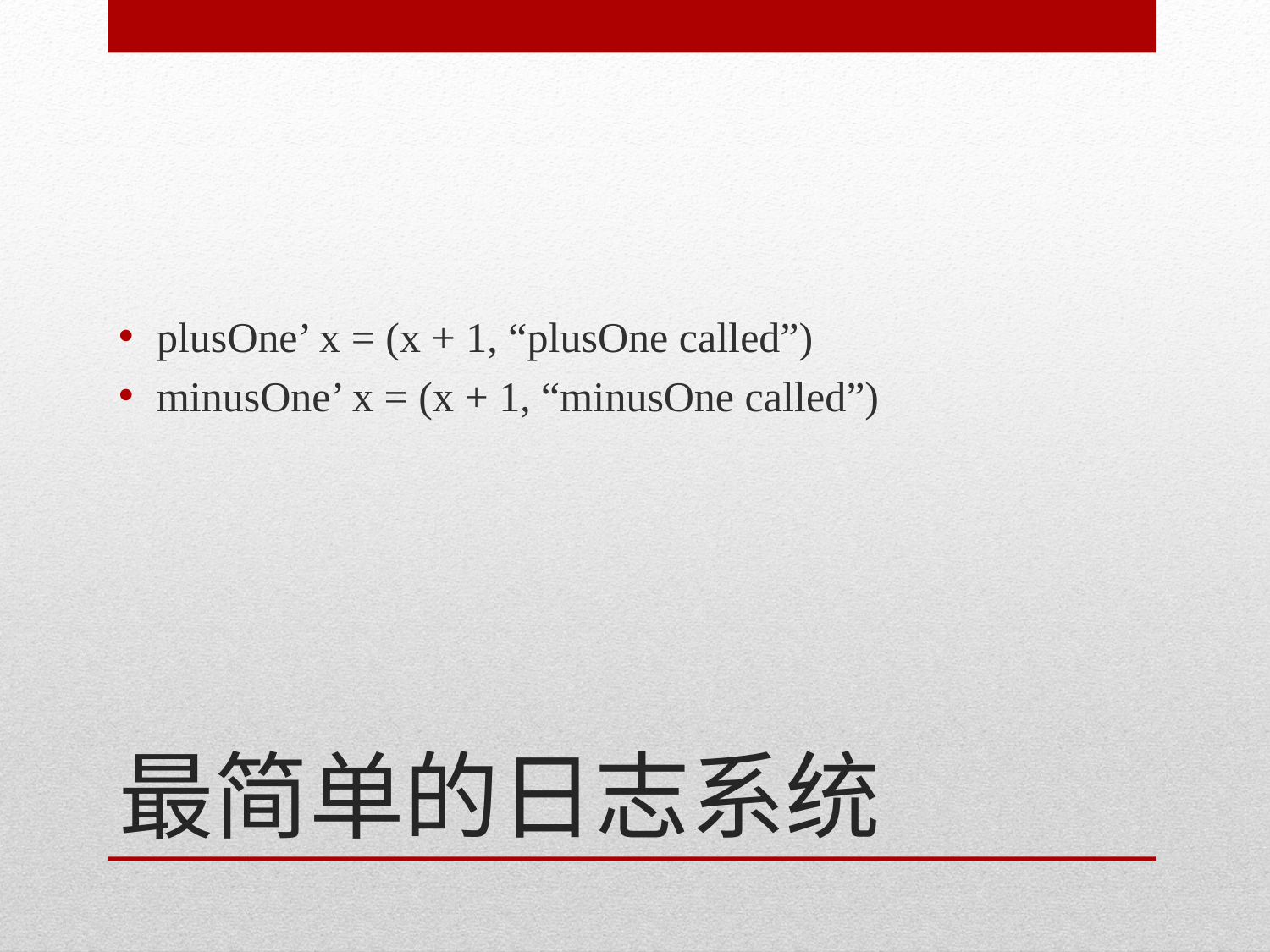

plusOne’ x = (x + 1, “plusOne called”)
minusOne’ x = (x + 1, “minusOne called”)
# 最简单的日志系统